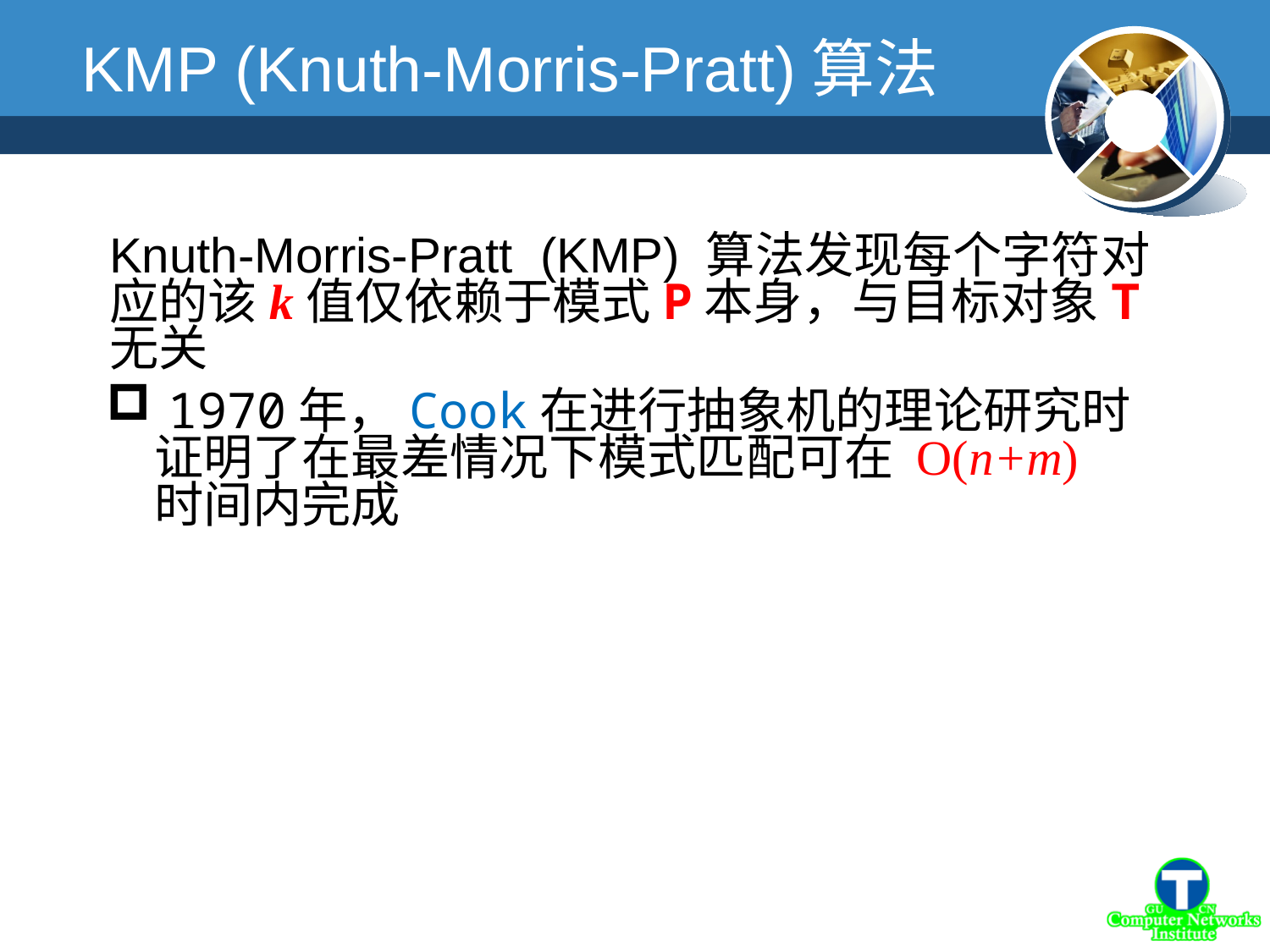

KMP (Knuth-Morris-Pratt)算法
Knuth-Morris-Pratt  (KMP) 算法发现每个字符对应的该k值仅依赖于模式P本身，与目标对象T无关

	1970年，Cook在进行抽象机的理论研究时证明了在最差情况下模式匹配可在 O(n+m) 时间内完成